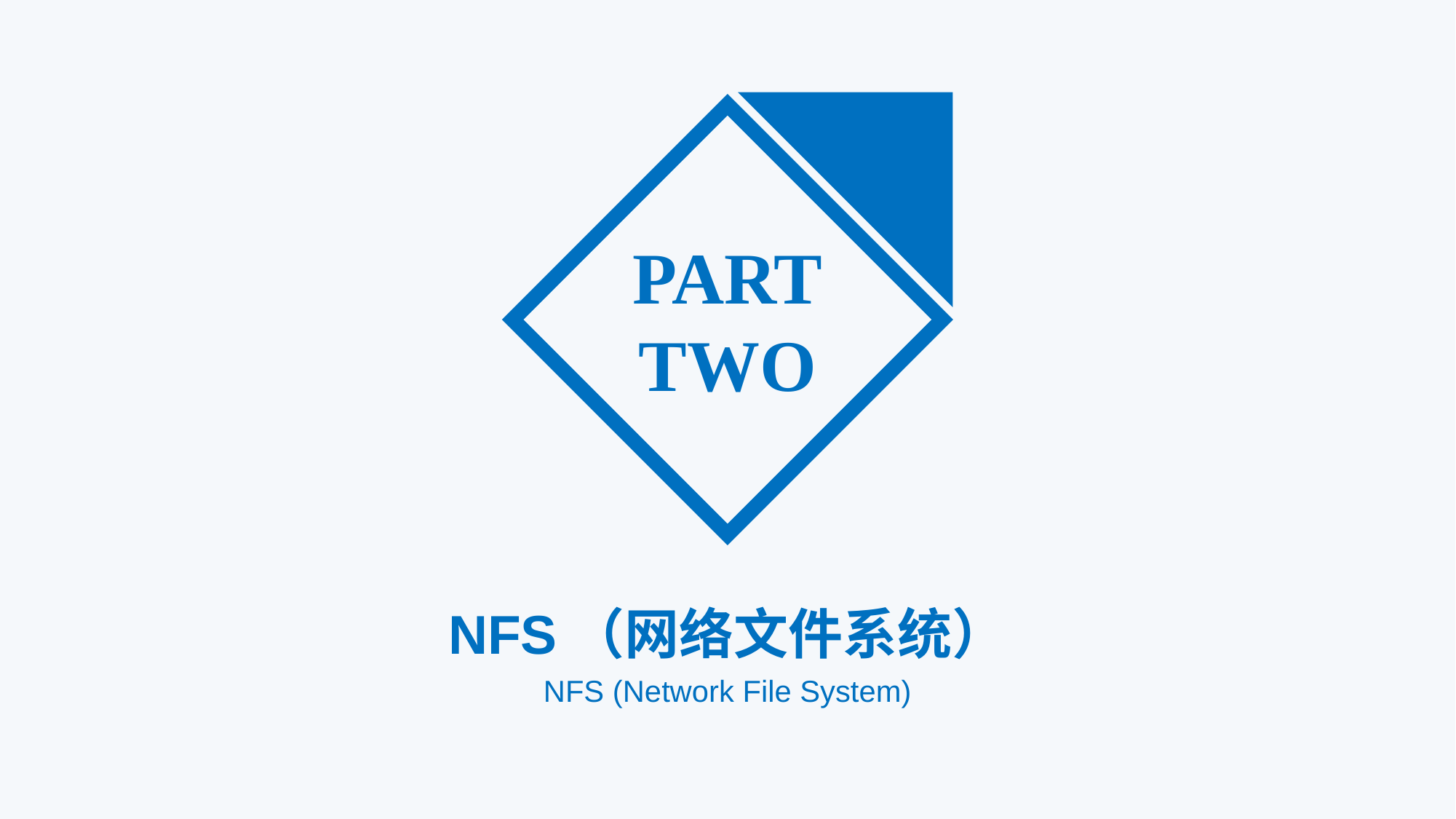

PART
TWO
NFS（网络文件系统）
NFS (Network File System)